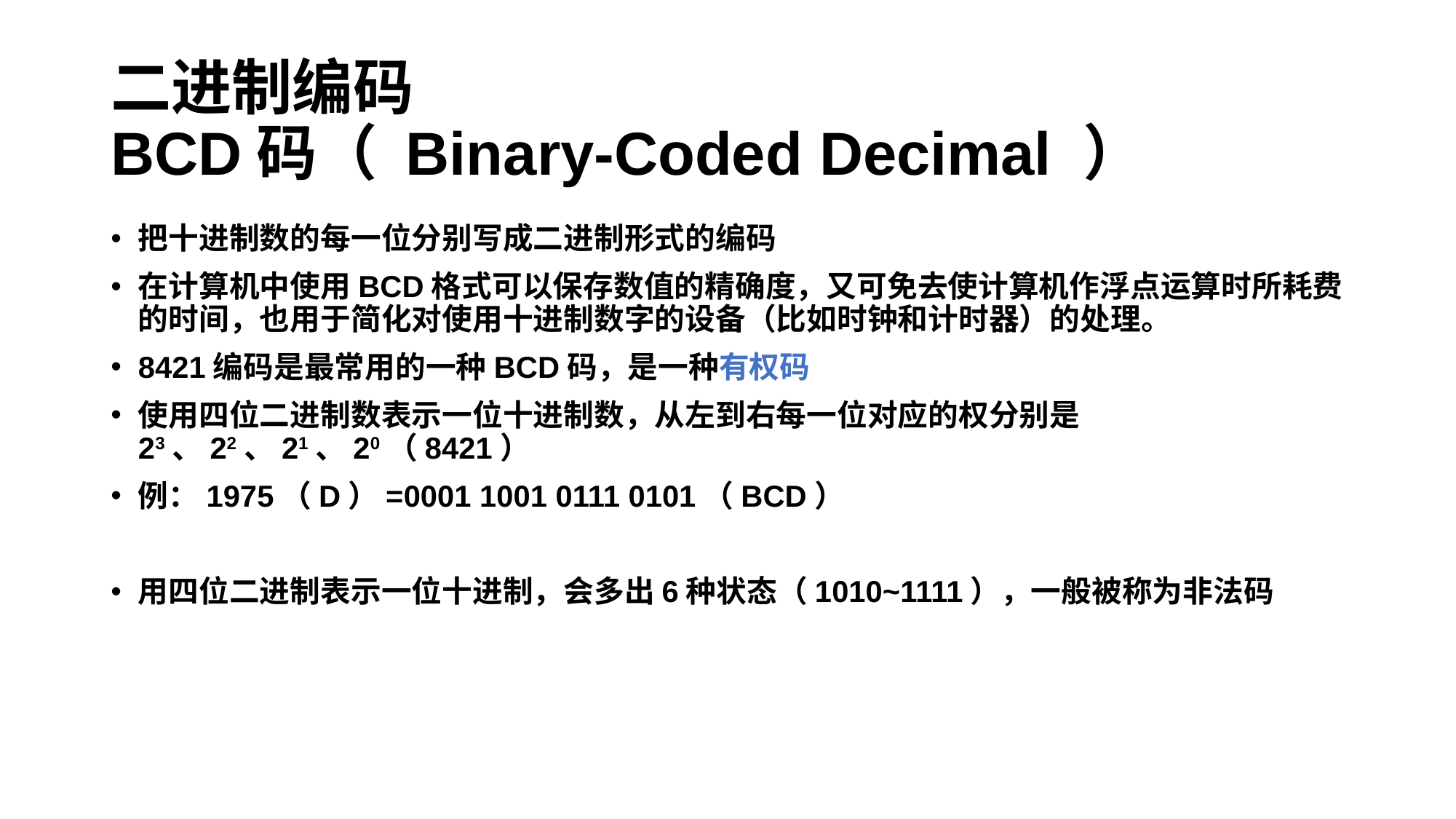

# 二进制编码 BCD码（ Binary-Coded Decimal ）
把十进制数的每一位分别写成二进制形式的编码
在计算机中使用BCD格式可以保存数值的精确度，又可免去使计算机作浮点运算时所耗费的时间，也用于简化对使用十进制数字的设备（比如时钟和计时器）的处理。
8421编码是最常用的一种BCD码，是一种有权码
使用四位二进制数表示一位十进制数，从左到右每一位对应的权分别是23、22、21、20（8421）
例：1975（D）=0001 1001 0111 0101（BCD）

用四位二进制表示一位十进制，会多出6种状态（1010~1111），一般被称为非法码